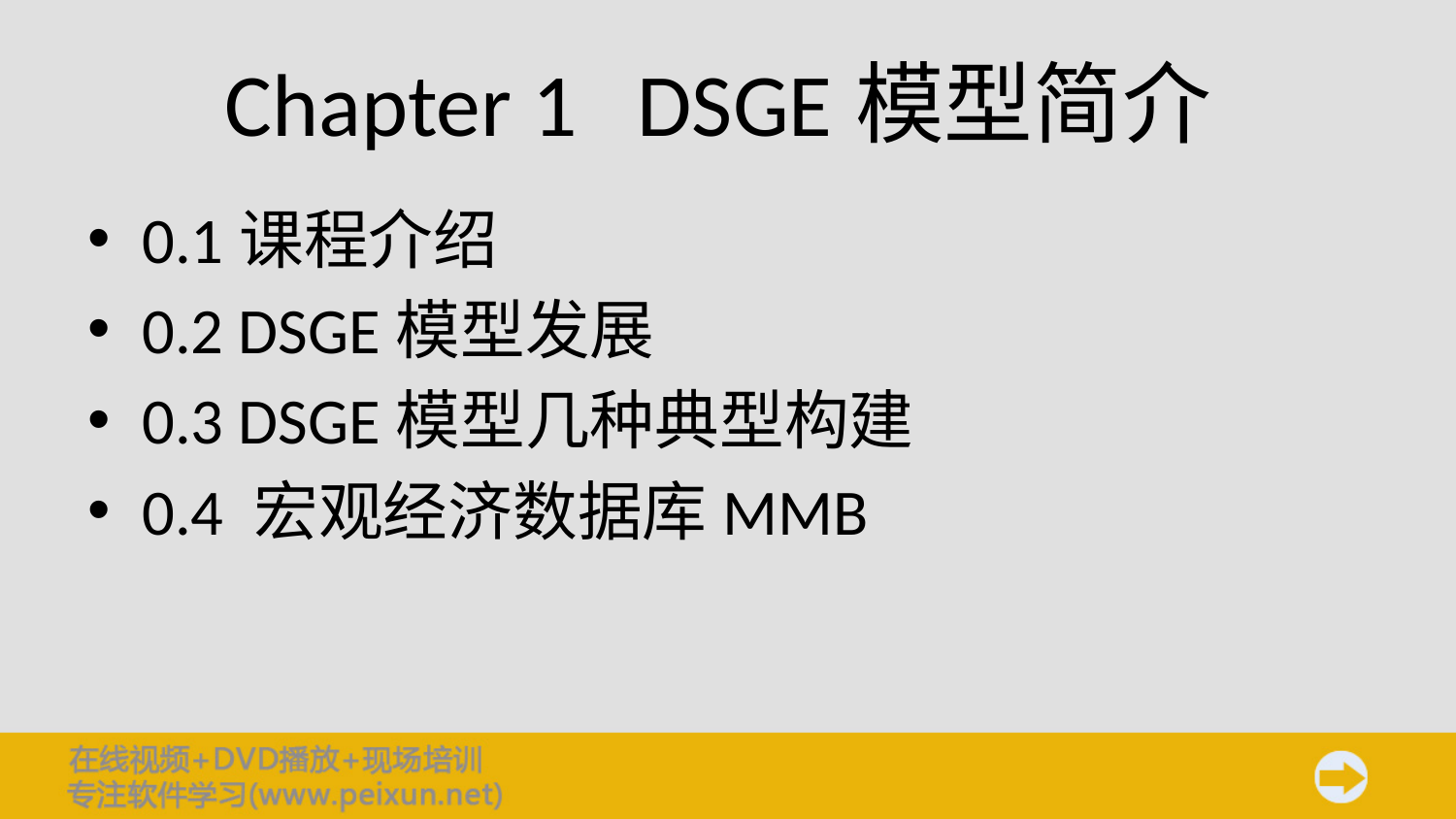

# Chapter 1   DSGE模型简介
0.1课程介绍
0.2 DSGE模型发展
0.3 DSGE模型几种典型构建
0.4 宏观经济数据库MMB